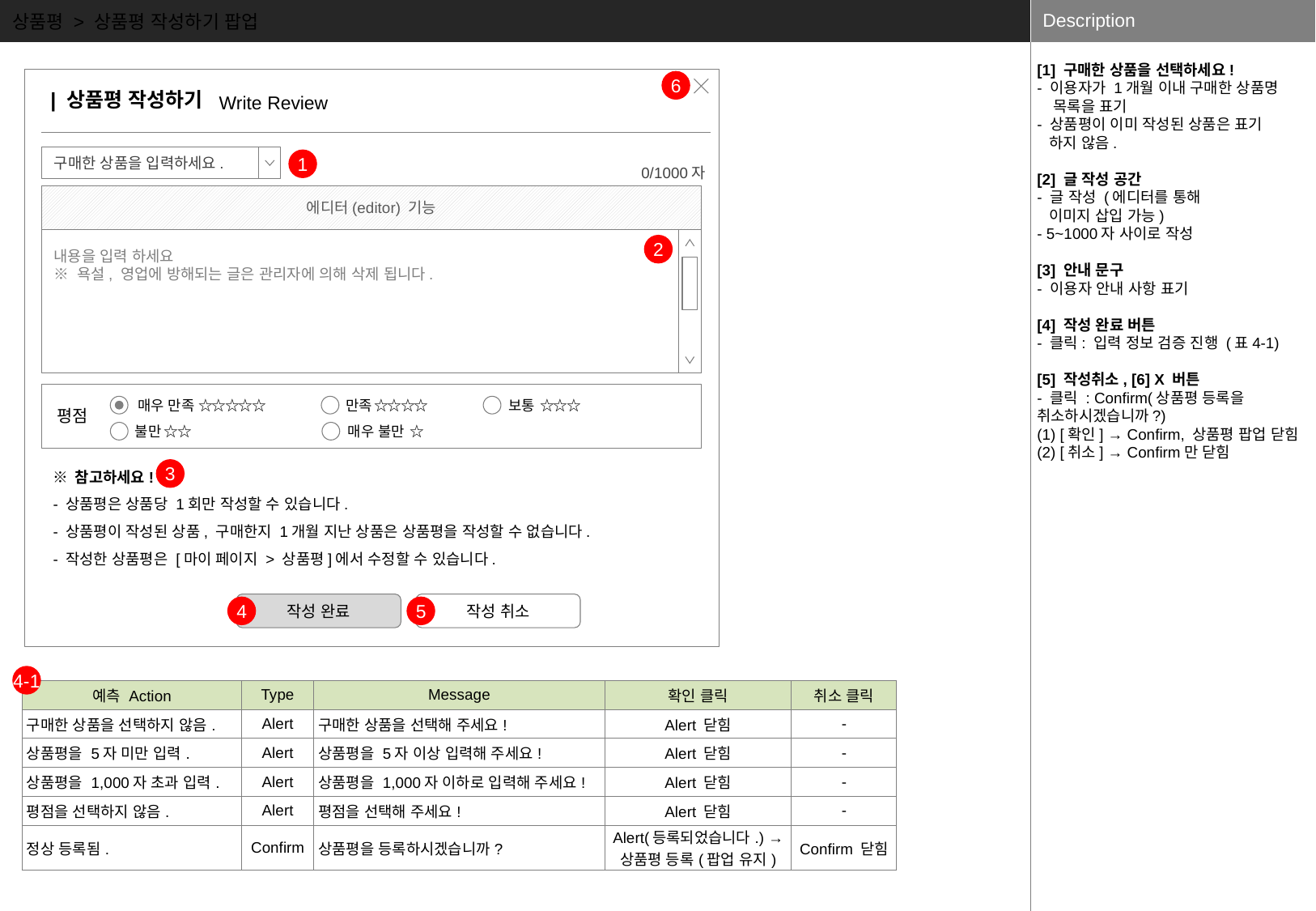

상품평 > 상품평 작성하기 팝업

[1] 구매한 상품을 선택하세요!
- 이용자가 1개월 이내 구매한 상품명
   목록을 표기
- 상품평이 이미 작성된 상품은 표기
  하지 않음.

[2] 글 작성 공간
- 글 작성 (에디터를 통해
  이미지 삽입 가능)
- 5~1000자 사이로 작성

[3] 안내 문구
- 이용자 안내 사항 표기

[4] 작성 완료 버튼
- 클릭: 입력 정보 검증 진행 (표4-1)

[5] 작성취소, [6] X 버튼
- 클릭 : Confirm(상품평 등록을 취소하시겠습니까?)
(1) [확인] → Confirm, 상품평 팝업 닫힘
(2) [취소] → Confirm만 닫힘

6

| 상품평 작성하기
Write Review
구매한 상품을 입력하세요.

1
0/1000자

에디터(editor) 기능
내용을 입력 하세요
※ 욕설, 영업에 방해되는 글은 관리자에 의해 삭제 됩니다.

2

매우 만족 ☆ ☆ ☆ ☆ ☆

만족 ☆ ☆ ☆ ☆

보통  ☆ ☆ ☆

평점
불만  ☆ ☆

매우 불만  ☆

※ 참고하세요!
- 상품평은 상품당 1회만 작성할 수 있습니다.
- 상품평이 작성된 상품, 구매한지 1개월 지난 상품은 상품평을 작성할 수 없습니다.
- 작성한 상품평은 [마이 페이지 > 상품평]에서 수정할 수 있습니다.
3
작성 완료
작성 취소
4
5
4-1
| 예측 Action | Type | Message | 확인 클릭 | 취소 클릭 |
| --- | --- | --- | --- | --- |
| 구매한 상품을 선택하지 않음. | Alert | 구매한 상품을 선택해 주세요! | Alert 닫힘 | - |
| 상품평을 5자 미만 입력. | Alert | 상품평을 5자 이상 입력해 주세요! | Alert 닫힘 | - |
| 상품평을 1,000자 초과 입력. | Alert | 상품평을 1,000자 이하로 입력해 주세요! | Alert 닫힘 | - |
| 평점을 선택하지 않음. | Alert | 평점을 선택해 주세요! | Alert 닫힘 | - |
| 정상 등록됨. | Confirm | 상품평을 등록하시겠습니까? | Alert(등록되었습니다.) → 상품평 등록(팝업 유지) | Confirm 닫힘 |